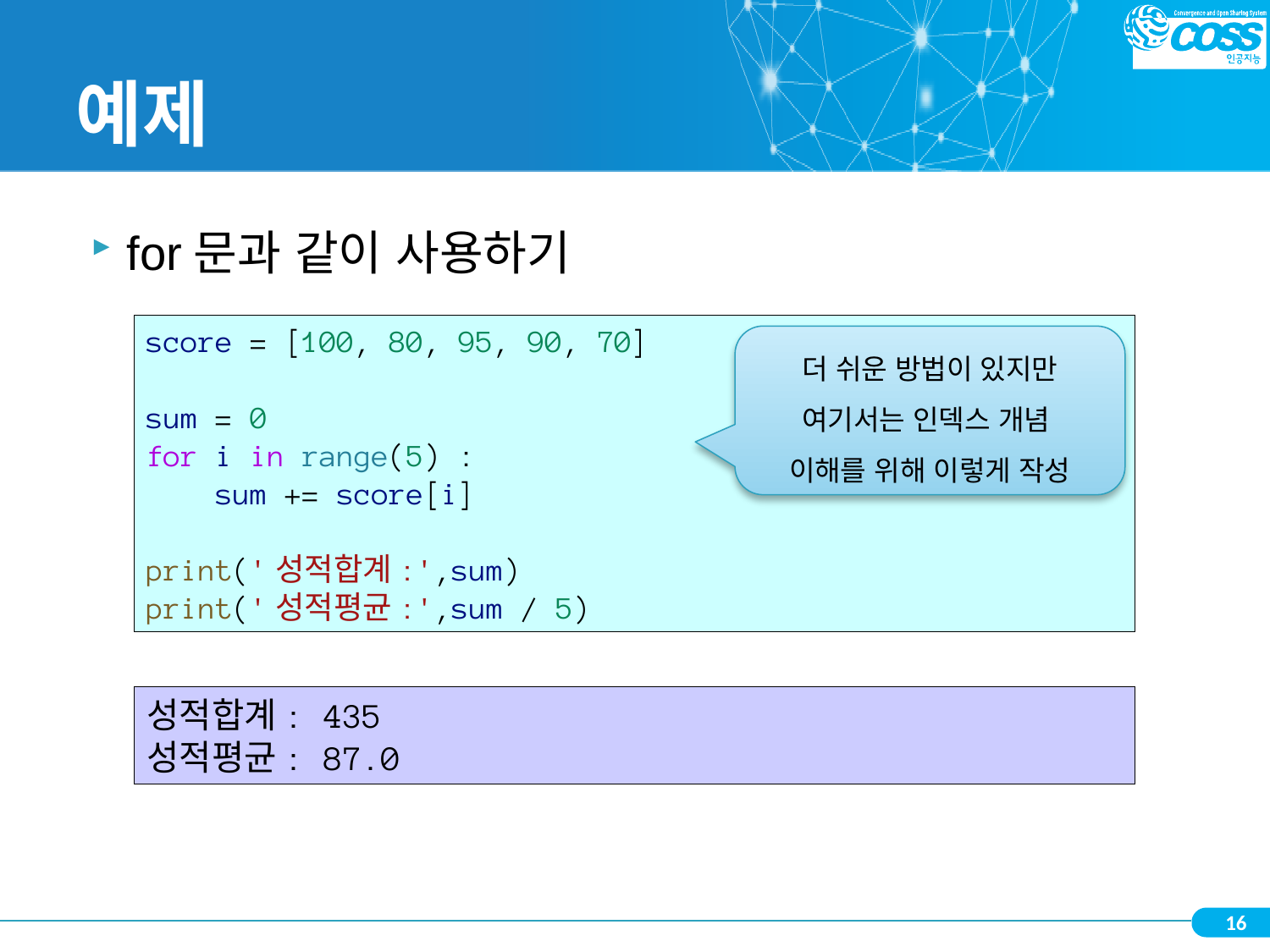

# 예제
for문과 같이 사용하기
score = [100, 80, 95, 90, 70]

sum = 0
for i in range(5) :
    sum += score[i]

print('성적합계:',sum)
print('성적평균:',sum / 5)
더 쉬운 방법이 있지만
여기서는 인덱스 개념
이해를 위해 이렇게 작성
성적합계: 435
성적평균: 87.0